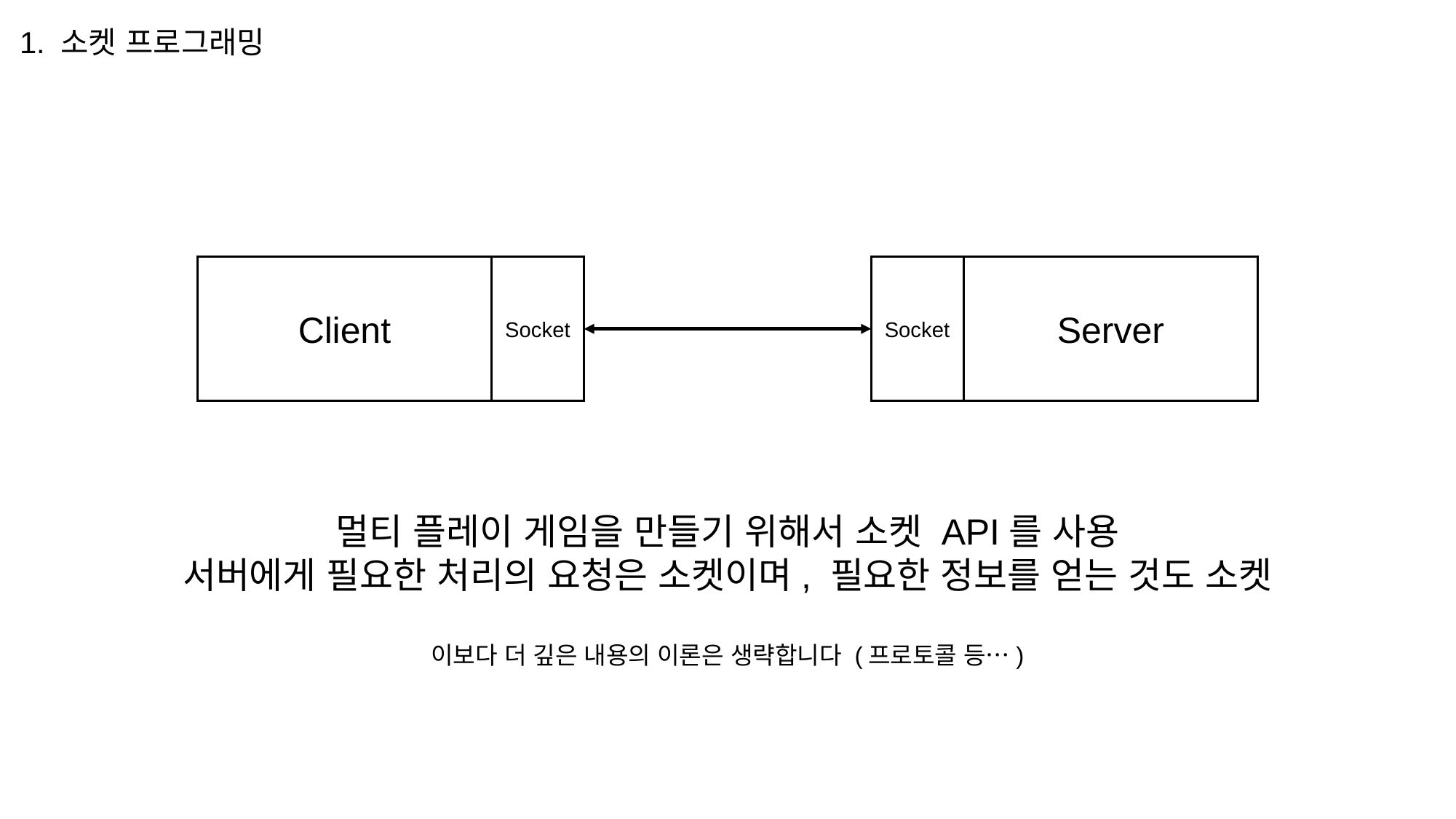

1. 소켓 프로그래밍
Client
Socket
Socket
Server
멀티 플레이 게임을 만들기 위해서 소켓 API를 사용
서버에게 필요한 처리의 요청은 소켓이며, 필요한 정보를 얻는 것도 소켓

이보다 더 깊은 내용의 이론은 생략합니다 (프로토콜 등…)